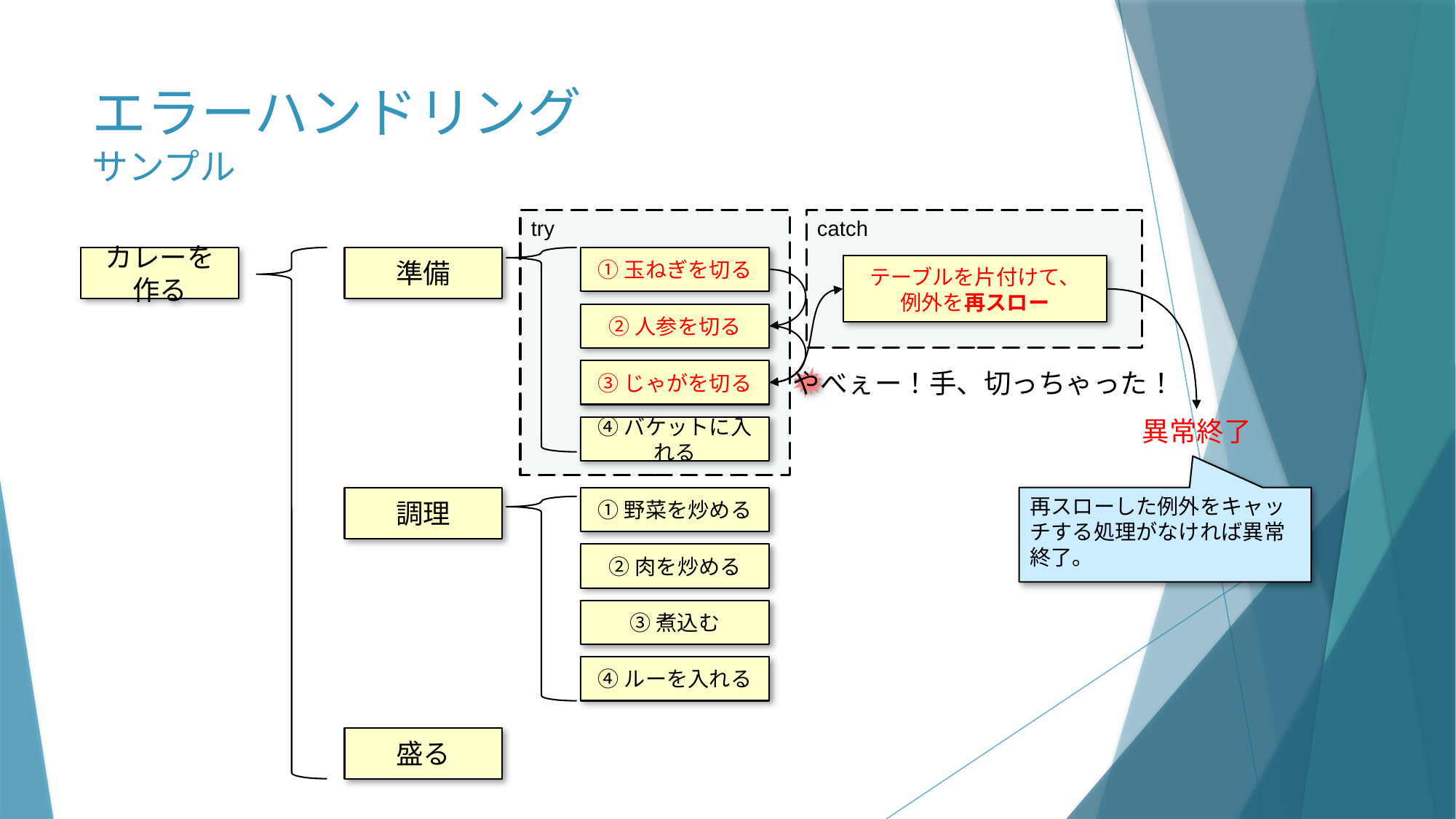

# エラーハンドリング サンプル
try
catch
カレーを作る

準備

①玉ねぎを切る
テーブルを片付けて、
例外を再スロー
②人参を切る
③じゃがを切る
やべぇー！手、切っちゃった！

異常終了
④バケットに入れる
再スローした例外をキャッチする処理がなければ異常終了。
調理
①野菜を炒める

②肉を炒める
③煮込む
④ルーを入れる
盛る